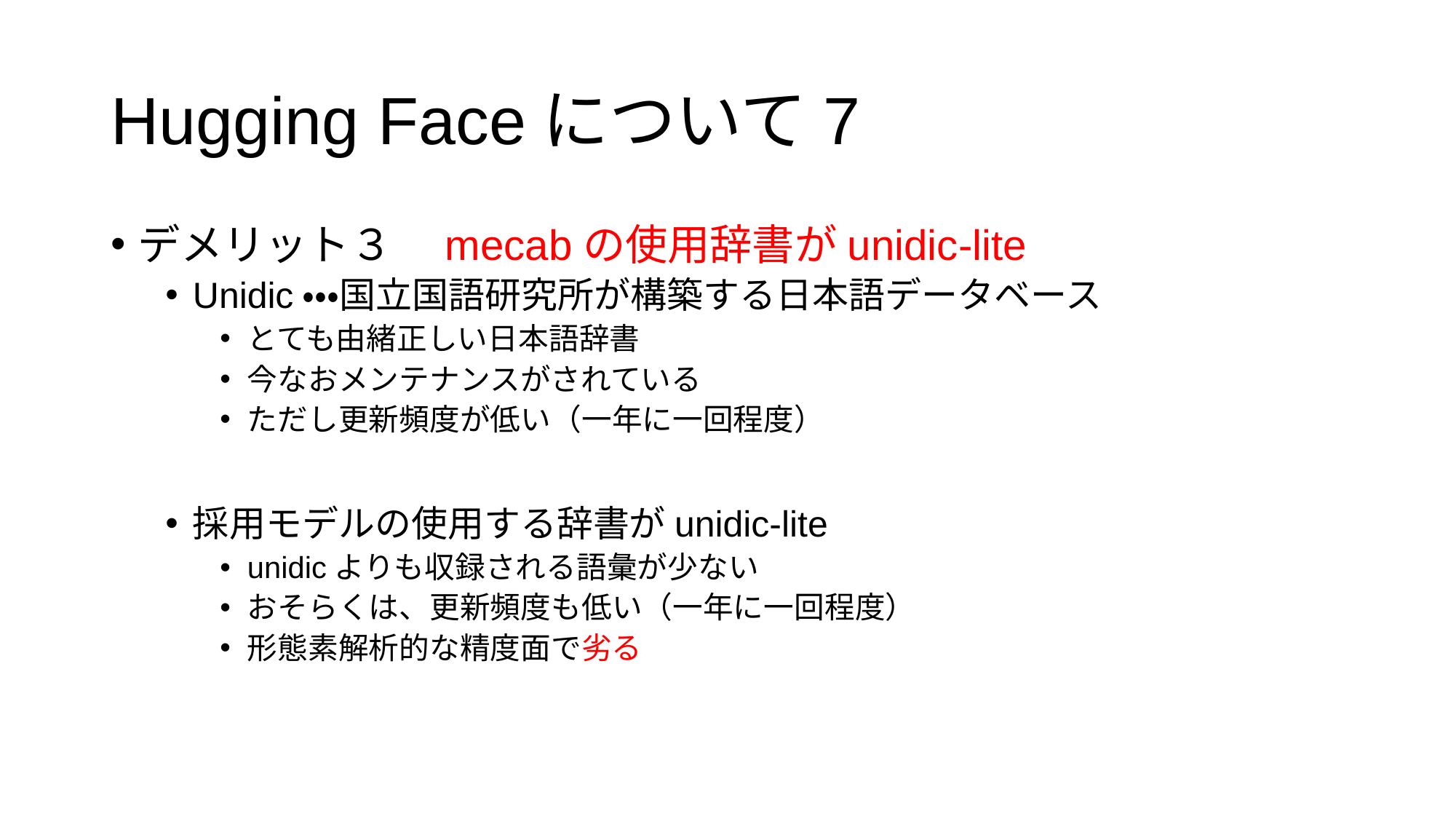

# Hugging Faceについて7
デメリット３　mecabの使用辞書がunidic-lite
Unidic・・・国立国語研究所が構築する日本語データベース
とても由緒正しい日本語辞書
今なおメンテナンスがされている
ただし更新頻度が低い（一年に一回程度）

採用モデルの使用する辞書がunidic-lite
unidicよりも収録される語彙が少ない
おそらくは、更新頻度も低い（一年に一回程度）
形態素解析的な精度面で劣る